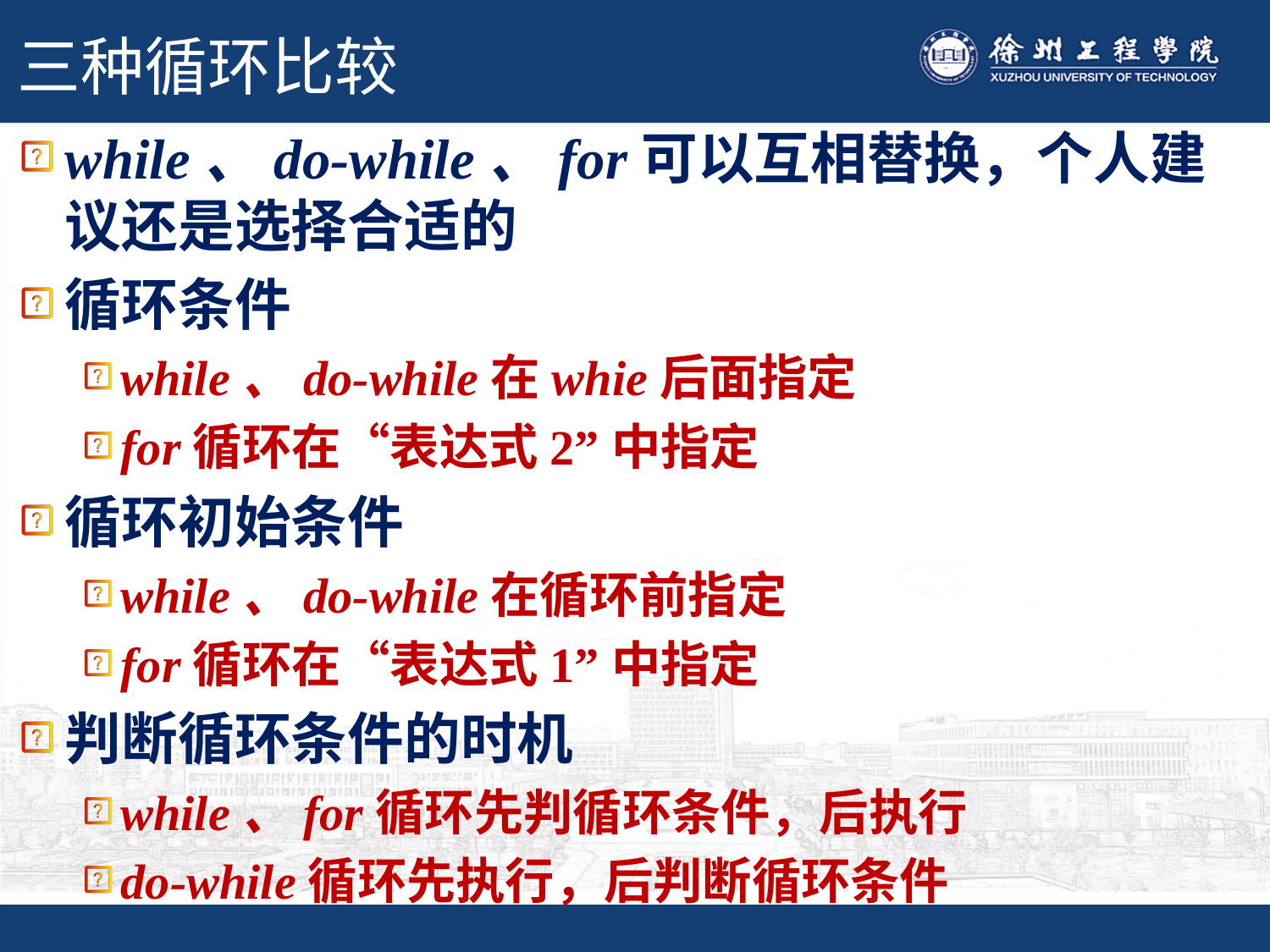

# 三种循环比较
while、do-while、for可以互相替换，个人建议还是选择合适的
循环条件
while、do-while在whie后面指定
for循环在“表达式2”中指定
循环初始条件
while、do-while在循环前指定
for循环在“表达式1”中指定
判断循环条件的时机
while、for循环先判循环条件，后执行
do-while循环先执行，后判断循环条件